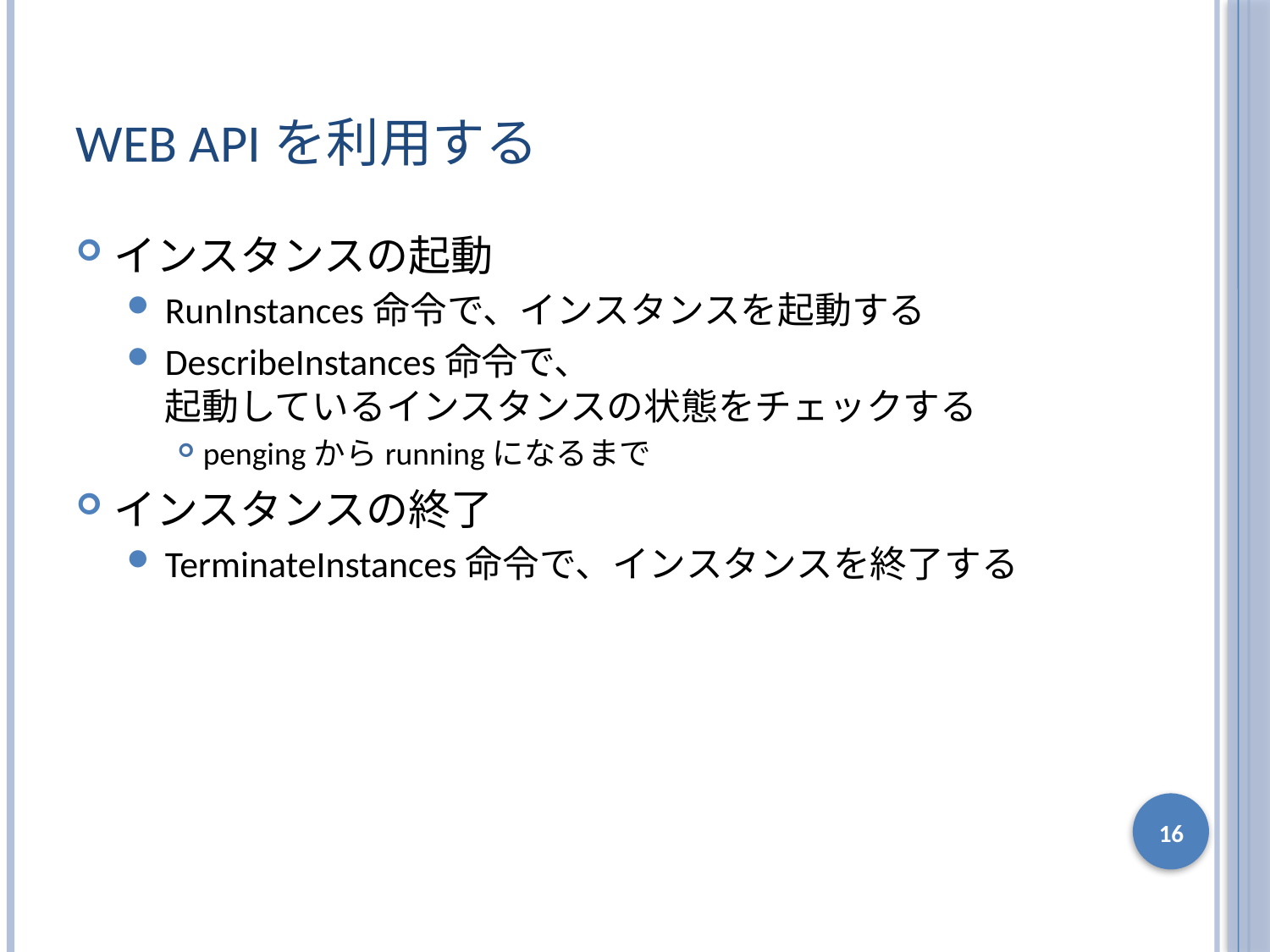

# Web APIを利用する
インスタンスの起動
RunInstances命令で、インスタンスを起動する
DescribeInstances命令で、
起動しているインスタンスの状態をチェックする
pengingからrunningになるまで
インスタンスの終了
TerminateInstances命令で、インスタンスを終了する
16